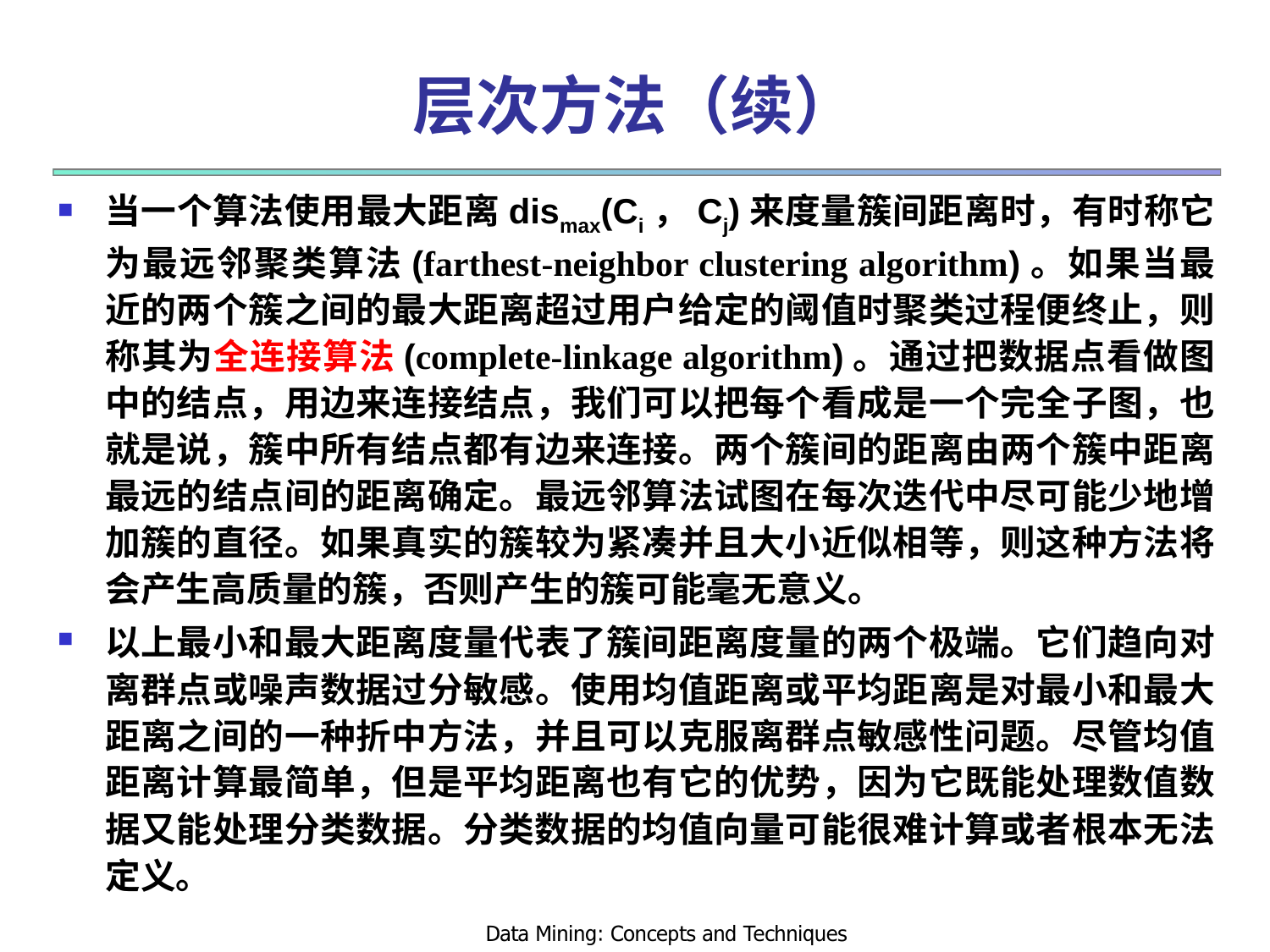

# 层次方法（续）
当一个算法使用最大距离dismax(Ci，Cj)来度量簇间距离时，有时称它为最远邻聚类算法(farthest-neighbor clustering algorithm)。如果当最近的两个簇之间的最大距离超过用户给定的阈值时聚类过程便终止，则称其为全连接算法(complete-linkage algorithm)。通过把数据点看做图中的结点，用边来连接结点，我们可以把每个看成是一个完全子图，也就是说，簇中所有结点都有边来连接。两个簇间的距离由两个簇中距离最远的结点间的距离确定。最远邻算法试图在每次迭代中尽可能少地增加簇的直径。如果真实的簇较为紧凑并且大小近似相等，则这种方法将会产生高质量的簇，否则产生的簇可能毫无意义。
以上最小和最大距离度量代表了簇间距离度量的两个极端。它们趋向对离群点或噪声数据过分敏感。使用均值距离或平均距离是对最小和最大距离之间的一种折中方法，并且可以克服离群点敏感性问题。尽管均值距离计算最简单，但是平均距离也有它的优势，因为它既能处理数值数据又能处理分类数据。分类数据的均值向量可能很难计算或者根本无法定义。
Data Mining: Concepts and Techniques
42